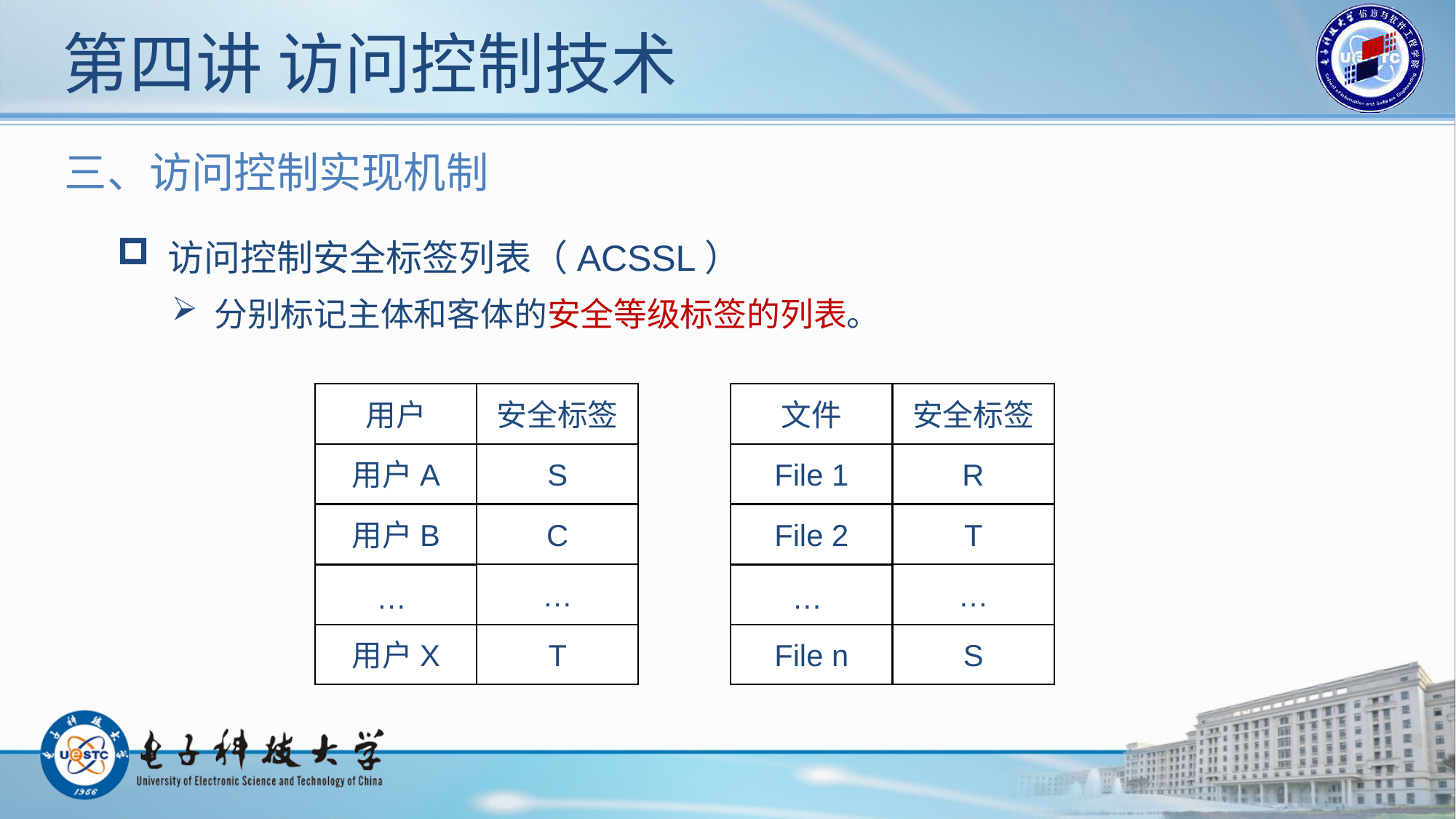

# 第四讲 访问控制技术
三、访问控制实现机制
 访问控制安全标签列表（ACSSL）
 分别标记主体和客体的安全等级标签的列表。

用户
安全标签
文件
安全标签
用户A
S
File 1
R
用户B
C
File 2
T
…
…
…
…
用户X
T
File n
S